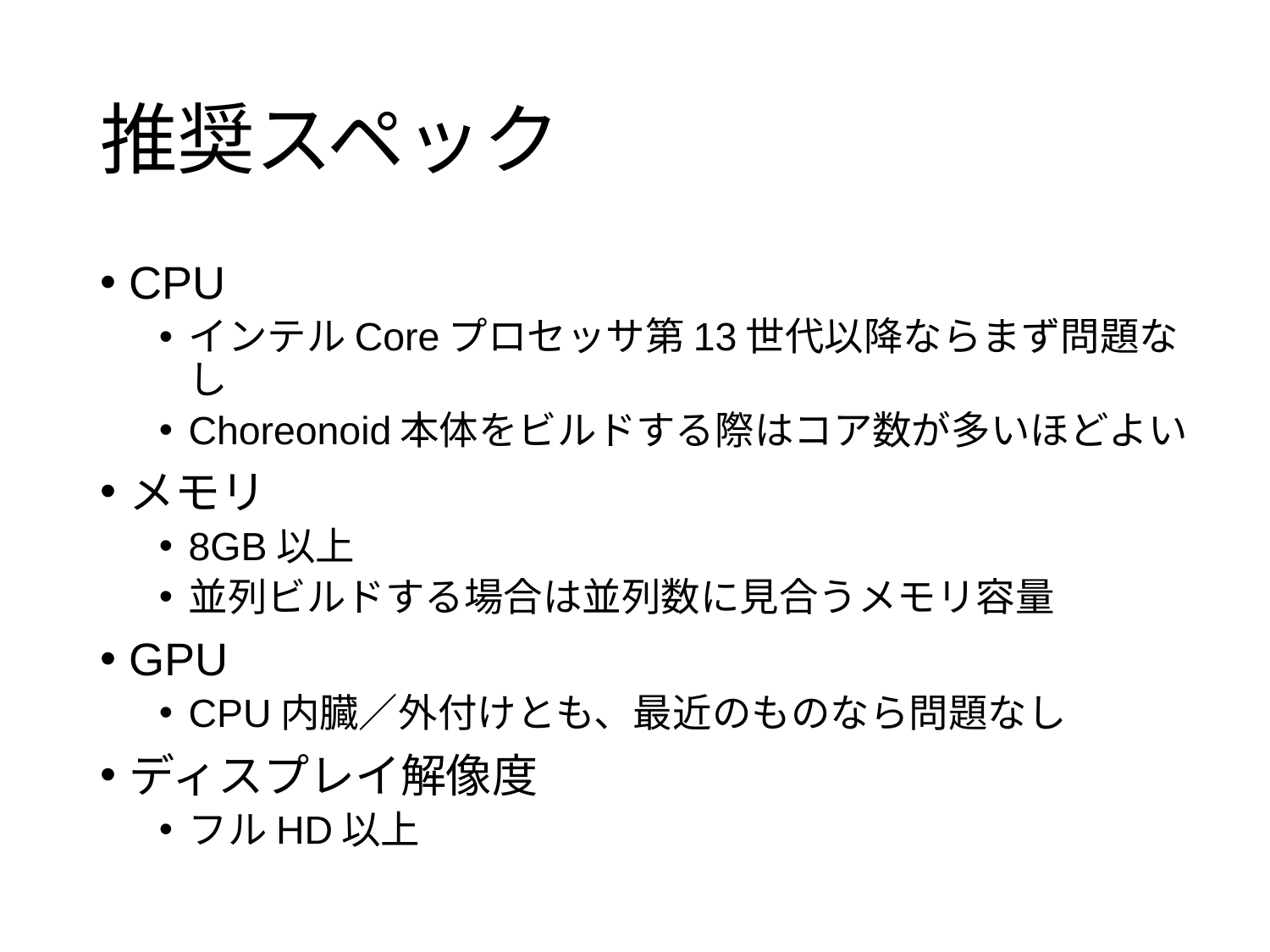

# 推奨スペック
CPU
インテルCoreプロセッサ第13世代以降ならまず問題なし
Choreonoid本体をビルドする際はコア数が多いほどよい
メモリ
8GB以上
並列ビルドする場合は並列数に見合うメモリ容量
GPU
CPU内臓／外付けとも、最近のものなら問題なし
ディスプレイ解像度
フルHD以上